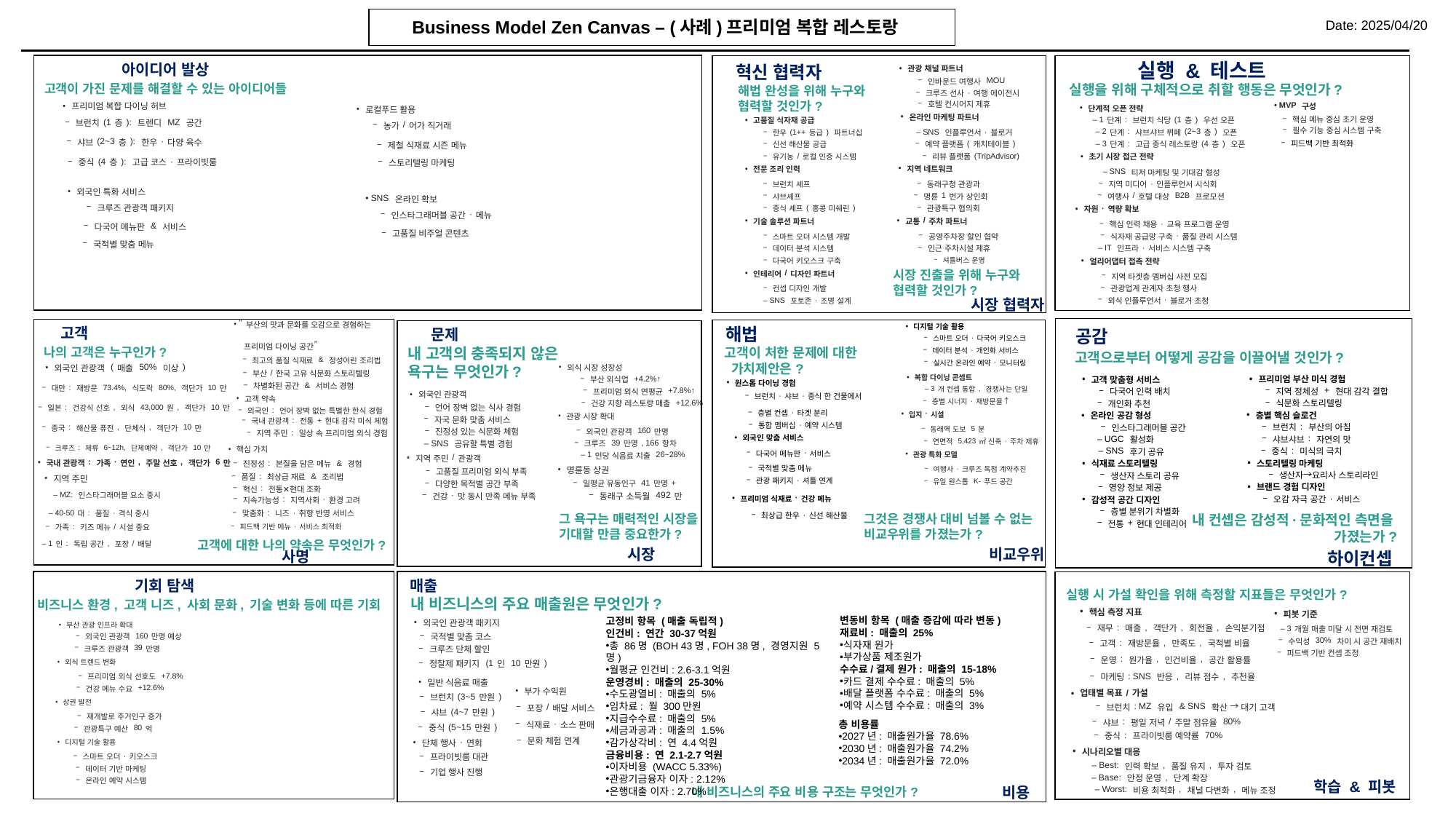

Business Model Zen Canvas – (사례)프리미엄 복합 레스토랑
Date: 2025/04/20

실행 & 테스트
아이디어 발상

혁신 협력자

• 관광 채널 파트너
– 인바운드 여행사 MOU
고객이 가진 문제를 해결할 수 있는 아이디어들
실행을 위해 구체적으로 취할 행동은 무엇인가?
해법 완성을 위해 누구와
협력할 것인가?
– 크루즈 선사·여행 에이전시
– 호텔 컨시어지 제휴
• 프리미엄 복합 다이닝 허브
• 단계적 오픈 전략
• MVP 구성
• 로컬푸드 활용
– 핵심 메뉴 중심 초기 운영
– 1단계: 브런치 식당(1층) 우선 오픈
• 온라인 마케팅 파트너
• 고품질 식자재 공급
– 브런치(1층): 트렌디 MZ 공간
– 농가/어가 직거래
– 필수 기능 중심 시스템 구축
– 2단계: 샤브샤브 뷔페(2~3층) 오픈
– SNS 인플루언서·블로거
– 한우(1++등급) 파트너십
– 샤브(2~3층): 한우·다양 육수
– 3단계: 고급 중식 레스토랑(4층) 오픈
– 예약 플랫폼(캐치테이블)
– 신선 해산물 공급
– 제철 식재료 시즌 메뉴
– 피드백 기반 최적화
– 리뷰 플랫폼(TripAdvisor)
– 유기농/로컬 인증 시스템
• 초기 시장 접근 전략
– 중식(4층): 고급 코스·프라이빗룸
– 스토리텔링 마케팅
– SNS 티저 마케팅 및 기대감 형성
• 지역 네트워크
• 전문 조리 인력
– 지역 미디어·인플루언서 시식회
– 동래구청 관광과
– 브런치 셰프
• 외국인 특화 서비스
– 여행사/호텔 대상 B2B 프로모션
– 명륜1번가 상인회
– 샤브셰프
• SNS 온라인 확보
– 크루즈 관광객 패키지
– 관광특구 협의회
– 중식 셰프(홍콩 미쉐린)
• 자원·역량 확보
– 인스타그래머블 공간·메뉴
– 핵심 인력 채용·교육 프로그램 운영
• 교통/주차 파트너
• 기술 솔루션 파트너
– 다국어 메뉴판 & 서비스
– 식자재 공급망 구축·품질 관리 시스템
– 공영주차장 할인 협약
– 스마트 오더 시스템 개발
– 고품질 비주얼 콘텐츠
– 국적별 맞춤 메뉴
– IT 인프라·서비스 시스템 구축
– 인근 주차시설 제휴
– 데이터 분석 시스템
– 다국어 키오스크 구축
• 얼리어댑터 접촉 전략
– 셔틀버스 운영
시장 진출을 위해 누구와
협력할 것인가?
– 지역 타겟층 멤버십 사전 모집
• 인테리어/디자인 파트너
– 관광업계 관계자 초청 행사
– 컨셉 디자인 개발
– SNS 포토존·조명 설계
시장 협력자
– 외식 인플루언서·블로거 초청
해법
고객

문제
공감
• 디지털 기술 활용

• “부산의 맛과 문화를 오감으로 경험하는
   프리미엄 다이닝 공간”
– 스마트 오더·다국어 키오스크
내 고객의 충족되지 않은
욕구는 무엇인가?
나의 고객은 누구인가?
고객이 처한 문제에 대한
 가치제안은?
고객으로부터 어떻게 공감을 이끌어낼 것인가?
– 데이터 분석·개인화 서비스
– 최고의 품질 식재료 & 정성어린 조리법
• 외식 시장 성장성
– 실시간 온라인 예약·모니터링
• 외국인 관광객 (매출 50% 이상)
– 부산/한국 고유 식문화 스토리텔링
• 복합 다이닝 콘셉트
• 프리미엄 부산 미식 경험
– 부산 외식업 +4.2%↑
• 고객 맞춤형 서비스
• 원스톱 다이닝 경험
– 차별화된 공간 & 서비스 경험
– 대만: 재방문 73.4%, 식도락 80%, 객단가 10만
– 3개 컨셉 통합, 경쟁사는 단일
– 지역 정체성 + 현대 감각 결합
– 프리미엄 외식 연평균 +7.8%↑
– 다국어 인력 배치
• 외국인 관광객
– 브런치·샤브·중식 한 건물에서
– 층별 시너지·재방문율↑
• 고객 약속
– 식문화 스토리텔링
– 건강 지향 레스토랑 매출 +12.6%
– 개인화 추천
– 언어 장벽 없는 식사 경험
– 일본: 건강식 선호, 외식 43,000원, 객단가 10만
– 외국인: 언어 장벽 없는 특별한 한식 경험
– 층별 컨셉·타겟 분리
• 층별 핵심 슬로건
• 온라인 공감 형성
• 입지·시설
• 관광 시장 확대
– 자국 문화 맞춤 서비스
– 국내 관광객: 전통+현대 감각 미식 체험
– 통합 멤버십·예약 시스템
– 브런치: 부산의 아침
– 인스타그래머블 공간
– 중국: 해산물 퓨전, 단체식, 객단가 10만
– 동래역 도보 5분
– 외국인 관광객 160만명
– 진정성 있는 식문화 체험
– 지역 주민: 일상 속 프리미엄 외식 경험
• 외국인 맞춤 서비스
– 샤브샤브: 자연의 맛
– UGC 활성화
– 연면적 5,423㎡ 신축·주차 제휴
– 크루즈 39만명, 166항차
– SNS 공유할 특별 경험
– 크루즈: 체류 6~12h, 단체예약, 객단가 10만
– 중식: 미식의 극치
– SNS 후기 공유
• 핵심 가치
– 다국어 메뉴판·서비스
– 1인당 식음료 지출 26~28%
• 관광 특화 모델
• 지역 주민/관광객
• 스토리텔링 마케팅
• 식재료 스토리텔링
– 진정성: 본질을 담은 메뉴 & 경험
• 국내 관광객: 가족·연인, 주말 선호, 객단가 6만
– 국적별 맞춤 메뉴
– 여행사·크루즈 독점 계약추진
– 고품질 프리미엄 외식 부족
• 명륜동 상권
– 생산자→요리사 스토리라인
– 생산자 스토리 공유
– 품질: 최상급 재료 & 조리법
– 관광 패키지·셔틀 연계
• 지역 주민
– 일평균 유동인구 41만명+
– 다양한 목적별 공간 부족
– 유일 원스톱 K-푸드 공간
• 브랜드 경험 디자인
– 영양 정보 제공
– 혁신: 전통✕현대 조화
– MZ: 인스타그래머블 요소 중시
• 프리미엄 식재료·건강 메뉴
• 감성적 공간 디자인
– 건강·맛 동시 만족 메뉴 부족
– 동래구 소득월 492만
– 오감 자극 공간·서비스
– 지속가능성: 지역사회·환경 고려
– 층별 분위기 차별화
그 욕구는 매력적인 시장을
기대할 만큼 중요한가?
그것은 경쟁사 대비 넘볼 수 없는
비교우위를 가졌는가?
내 컨셉은 감성적·문화적인 측면을
가졌는가?
– 맞춤화: 니즈·취향 반영 서비스
– 40-50대: 품질·격식 중시
– 최상급 한우·신선 해산물
– 가족: 키즈 메뉴/시설 중요
– 전통+현대 인테리어
– 피드백 기반 메뉴·서비스 최적화
고객에 대한 나의 약속은 무엇인가?
시장
비교우위
하이컨셉
사명
– 1인: 독립 공간, 포장/배달
기회 탐색
매출

실행 시 가설 확인을 위해 측정할 지표들은 무엇인가?
내 비즈니스의 주요 매출원은 무엇인가?
비즈니스 환경, 고객 니즈, 사회 문화, 기술 변화 등에 따른 기회
• 핵심 측정 지표
변동비 항목 (매출 증감에 따라 변동)
재료비: 매출의 25%
식자재 원가
부가상품 제조원가
수수료/결제 원가: 매출의 15-18%
카드 결제 수수료: 매출의 5%
배달 플랫폼 수수료: 매출의 5%
예약 시스템 수수료: 매출의 3%
고정비 항목 (매출 독립적)
인건비: 연간 30-37억원
총 86명 (BOH 43명, FOH 38명, 경영지원 5명)
월평균 인건비: 2.6-3.1억원
운영경비: 매출의 25-30%
수도광열비: 매출의 5%
임차료: 월 300만원
지급수수료: 매출의 5%
세금과공과: 매출의 1.5%
감가상각비: 연 4.4억원
금융비용: 연 2.1-2.7억원
이자비용 (WACC 5.33%)
관광기금융자 이자: 2.12%
은행대출 이자: 2.70%
• 피봇 기준
• 외국인 관광객 패키지
• 부산 관광 인프라 확대
– 재무: 매출, 객단가, 회전율, 손익분기점
– 3개월 매출 미달 시 전면 재검토
– 국적별 맞춤 코스
– 외국인 관광객 160만명 예상
– 수익성 30% 차이 시 공간 재배치
– 고객: 재방문율, 만족도, 국적별 비율
– 크루즈 관광객 39만명
– 크루즈 단체 할인
– 피드백 기반 컨셉 조정
– 운영: 원가율, 인건비율, 공간 활용률
– 정찰제 패키지 (1인 10만원)
• 외식 트렌드 변화
– 프리미엄 외식 선호도 +7.8%
– 마케팅: SNS 반응, 리뷰 점수, 추천율
• 일반 식음료 매출
– 건강 메뉴 수요 +12.6%
• 업태별 목표/가설
• 부가 수익원
– 브런치(3~5만원)
• 상권 발전
– 브런치: MZ 유입 & SNS 확산 → 대기 고객
– 포장/배달 서비스
– 샤브(4~7만원)
– 재개발로 주거인구 증가
총 비용률
2027년: 매출원가율 78.6%
2030년: 매출원가율 74.2%
2034년: 매출원가율 72.0%
– 샤브: 평일 저녁/주말 점유율 80%
– 식재료·소스 판매
– 중식(5~15만원)
– 관광특구 예산 80억
– 중식: 프라이빗룸 예약률 70%
• 디지털 기술 활용
• 단체 행사·연회
– 문화 체험 연계
• 시나리오별 대응
– 스마트 오더·키오스크
– 프라이빗룸 대관
– Best: 인력 확보, 품질 유지, 투자 검토
– 데이터 기반 마케팅
– 기업 행사 진행
학습 & 피봇
– Base: 안정 운영, 단계 확장
비용
내 비즈니스의 주요 비용 구조는 무엇인가?
– 온라인 예약 시스템
– Worst: 비용 최적화, 채널 다변화, 메뉴 조정